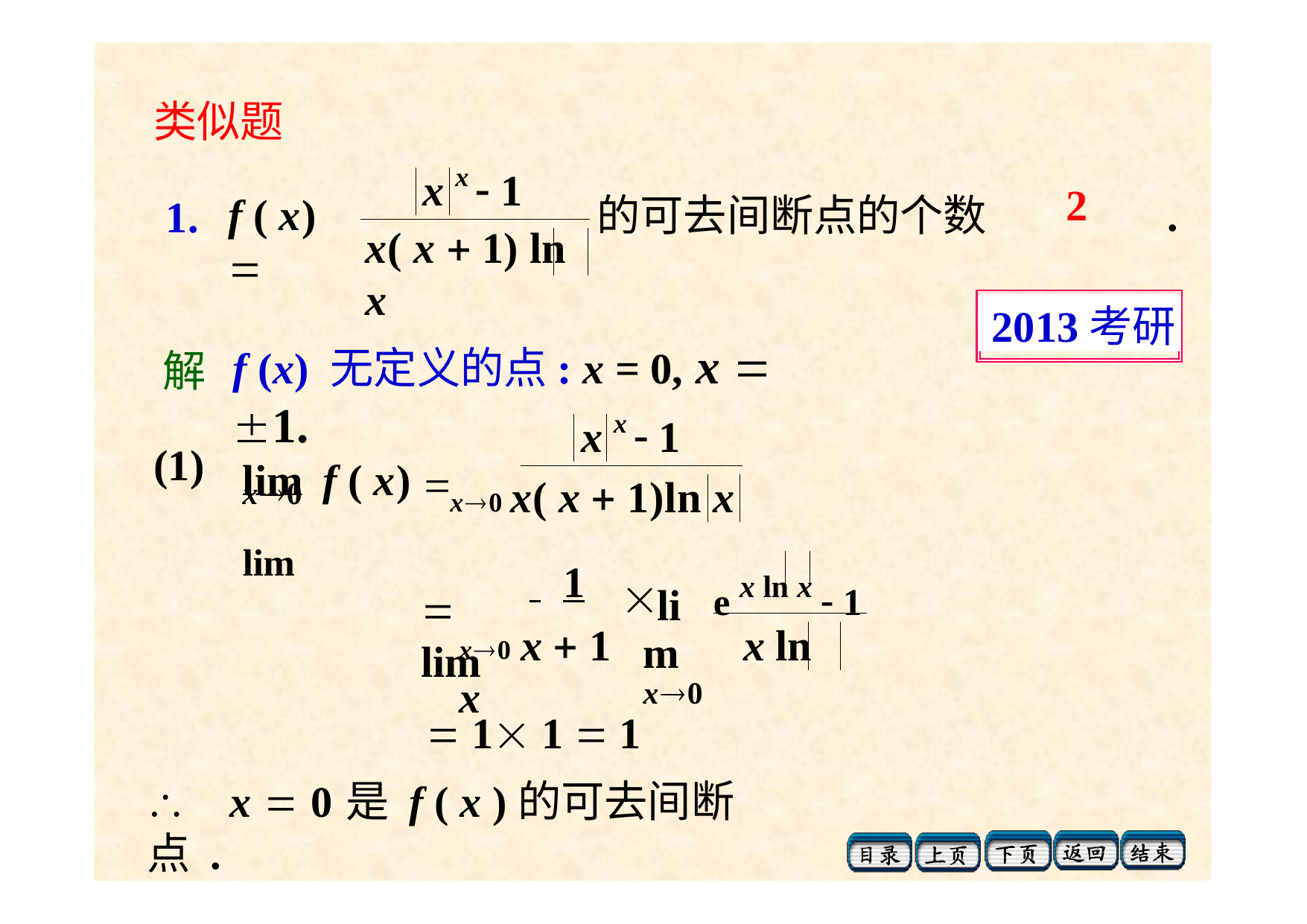

类似题
x x − 1

2
f ( x) =
的可去间断点的个数	.
1.
x( x + 1) ln x

2013考研

f (x) 无定义的点: x = 0,	x = ±1.
解

x x − 1

lim	f ( x) = lim
(1)
x→0 x( x + 1)ln x

x→0

e x ln x − 1

 	1
= lim
lim
x→0
x→0 x + 1	x ln x

= 1× 1 = 1
∴	x = 0是 f ( x )的可去间断点 .